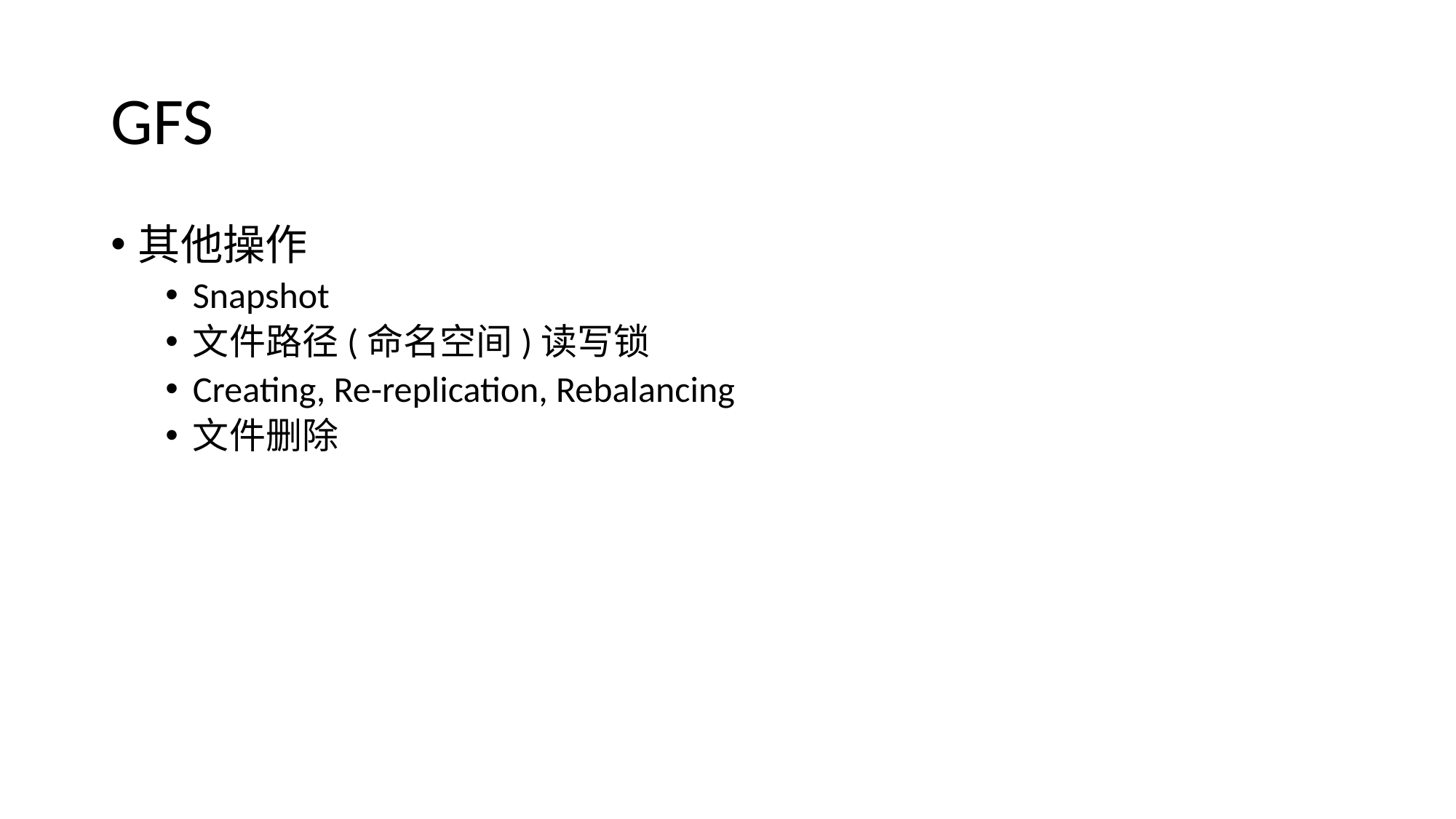

# GFS
其他操作
Snapshot
文件路径(命名空间)读写锁
Creating, Re-replication, Rebalancing
文件删除